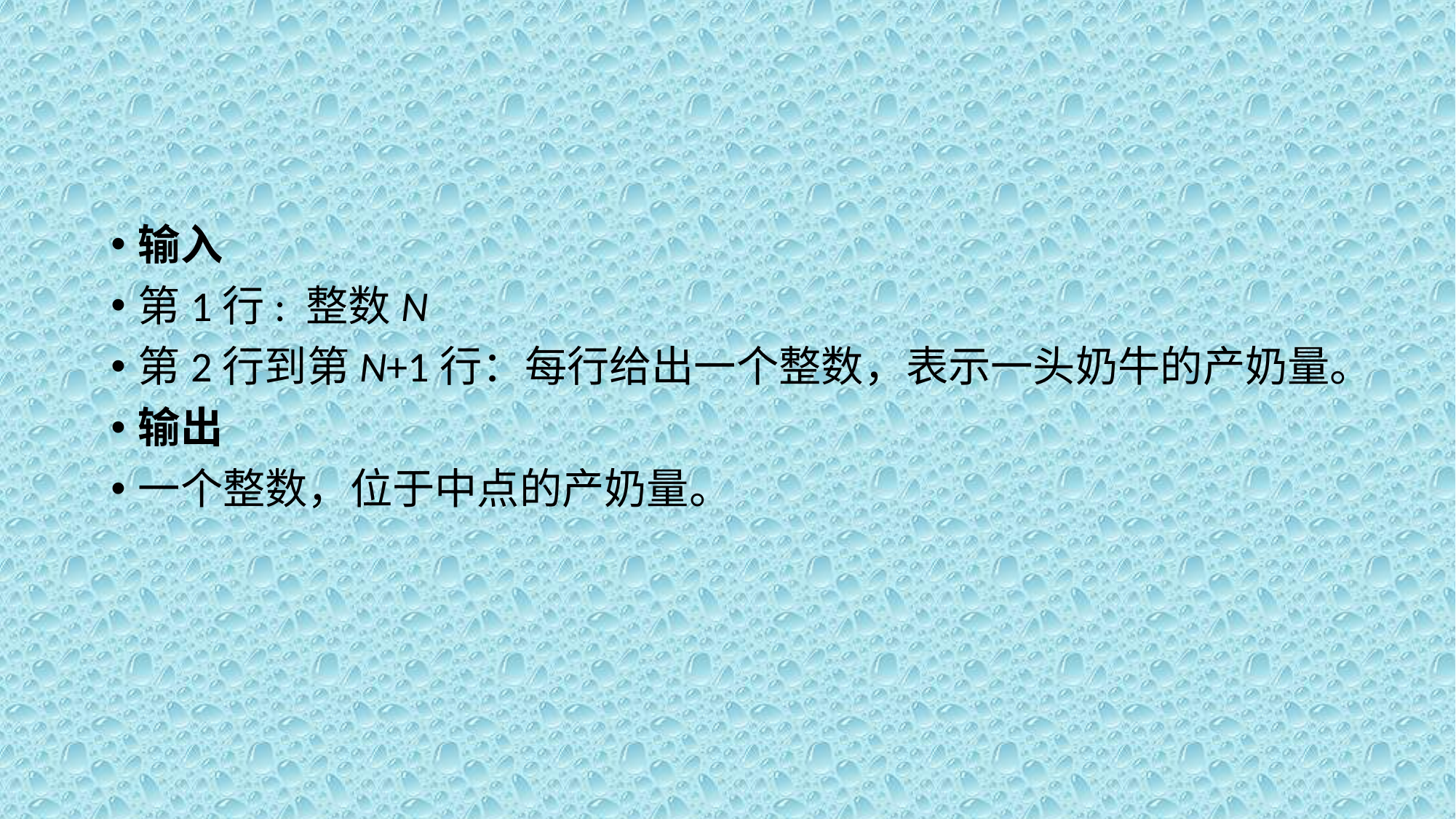

#
输入
第1行: 整数N
第2行到第N+1行：每行给出一个整数，表示一头奶牛的产奶量。
输出
一个整数，位于中点的产奶量。